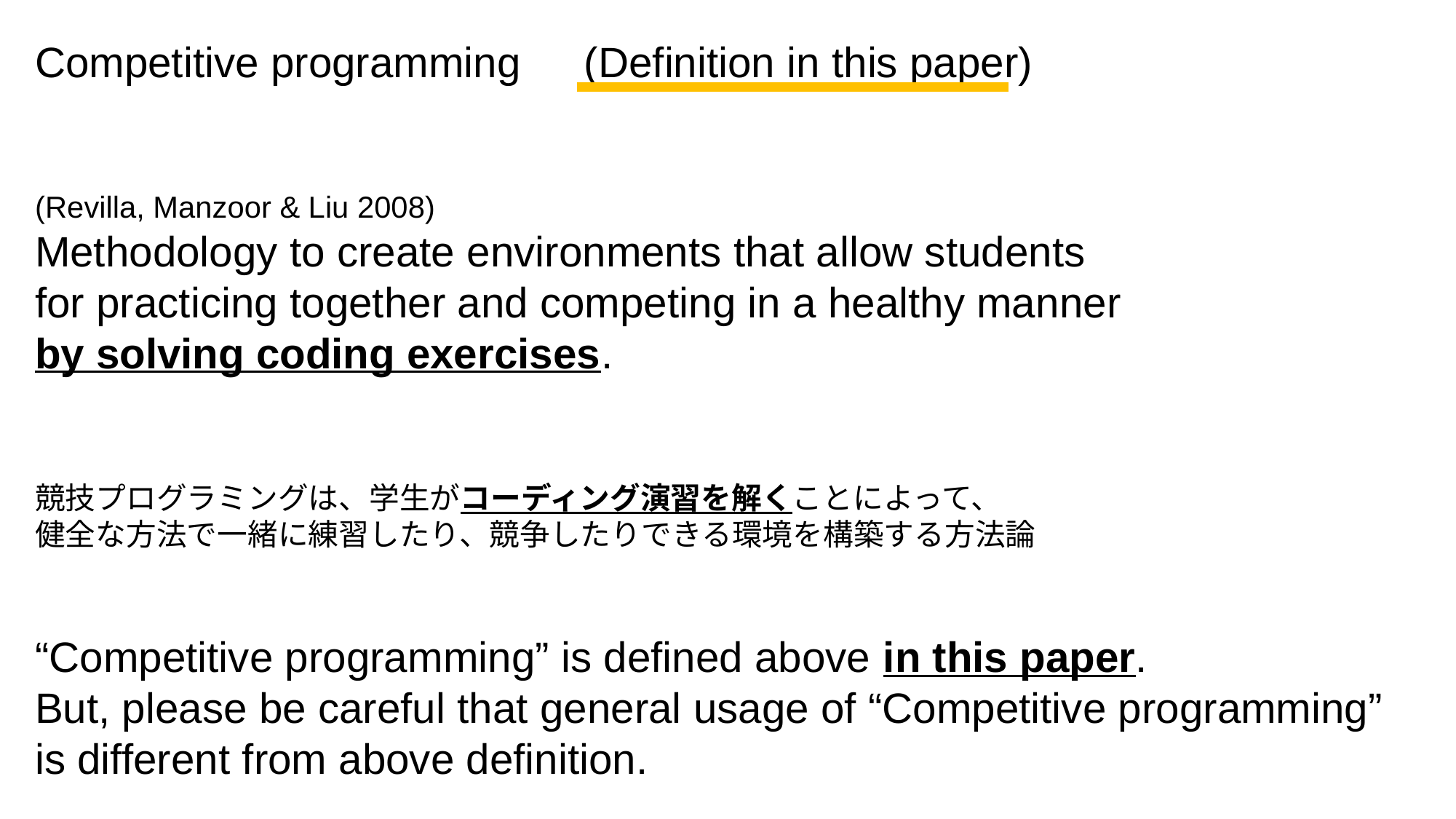

Competitive programming　(Definition in this paper)

(Revilla, Manzoor & Liu 2008)
Methodology to create environments that allow students
for practicing together and competing in a healthy manner
by solving coding exercises.

競技プログラミングは、学生がコーディング演習を解くことによって、
健全な方法で一緒に練習したり、競争したりできる環境を構築する方法論
“Competitive programming” is defined above in this paper.
But, please be careful that general usage of “Competitive programming”
is different from above definition.